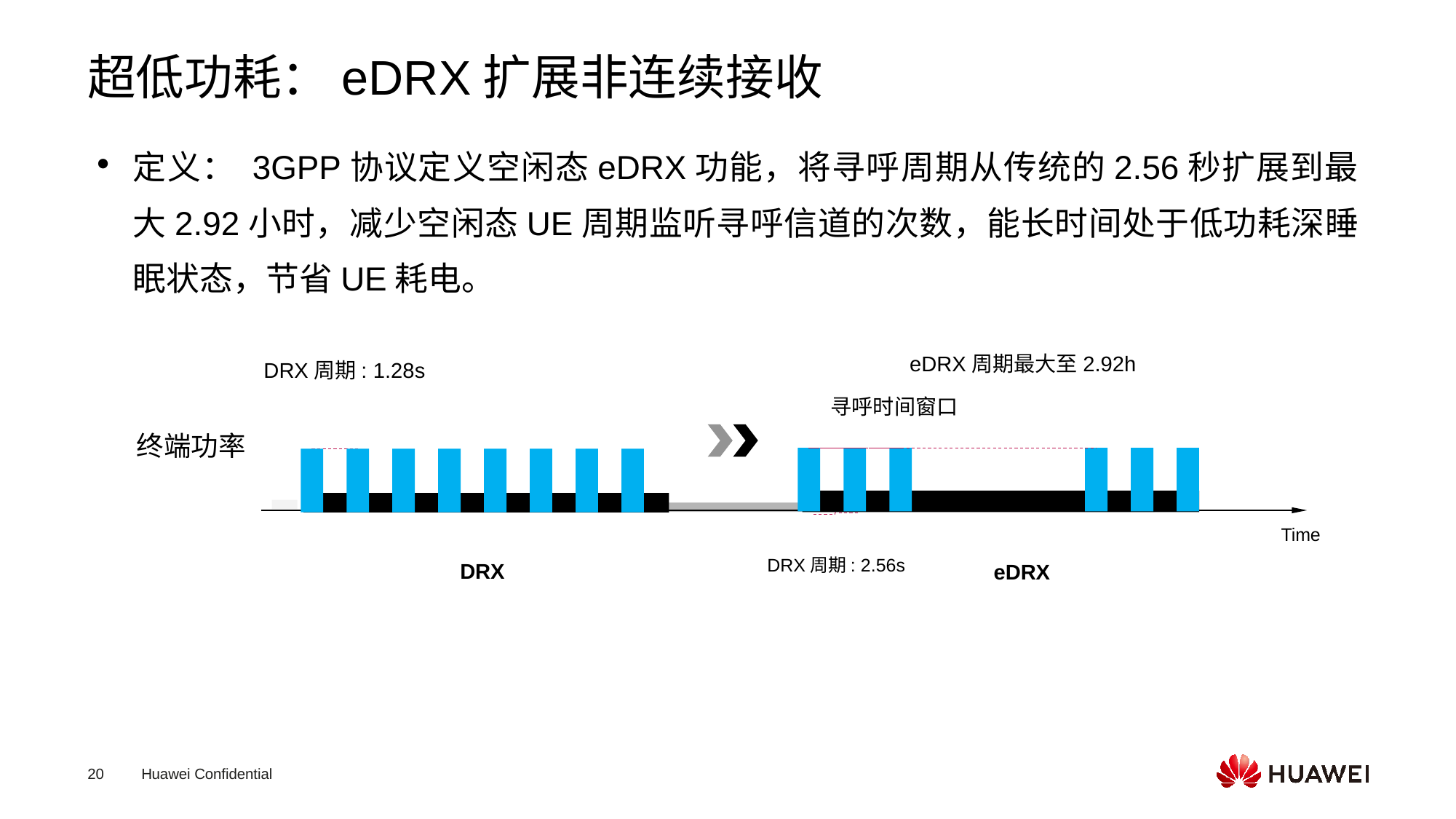

# 超低功耗：eDRX扩展非连续接收
定义： 3GPP协议定义空闲态eDRX功能，将寻呼周期从传统的2.56秒扩展到最大2.92小时，减少空闲态UE周期监听寻呼信道的次数，能长时间处于低功耗深睡眠状态，节省UE耗电。

eDRX周期最大至2.92h
DRX周期: 1.28s
寻呼时间窗口

终端功率

Time
DRX周期: 2.56s
DRX
eDRX